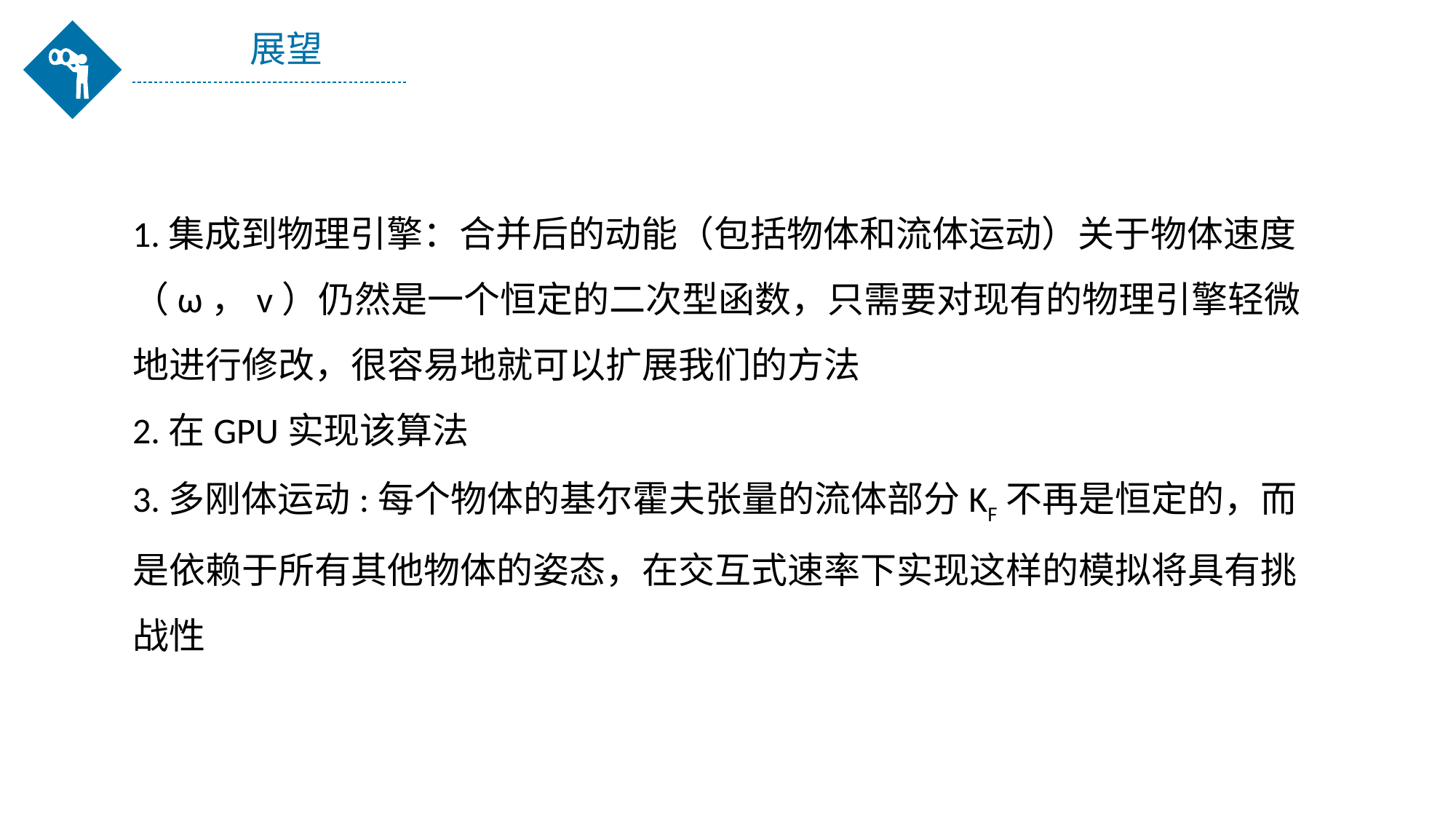

展望

1.集成到物理引擎：合并后的动能（包括物体和流体运动）关于物体速度（ω，v）仍然是一个恒定的二次型函数，只需要对现有的物理引擎轻微地进行修改，很容易地就可以扩展我们的方法
2.在GPU实现该算法
3.多刚体运动:每个物体的基尔霍夫张量的流体部分KF不再是恒定的，而是依赖于所有其他物体的姿态，在交互式速率下实现这样的模拟将具有挑战性

22